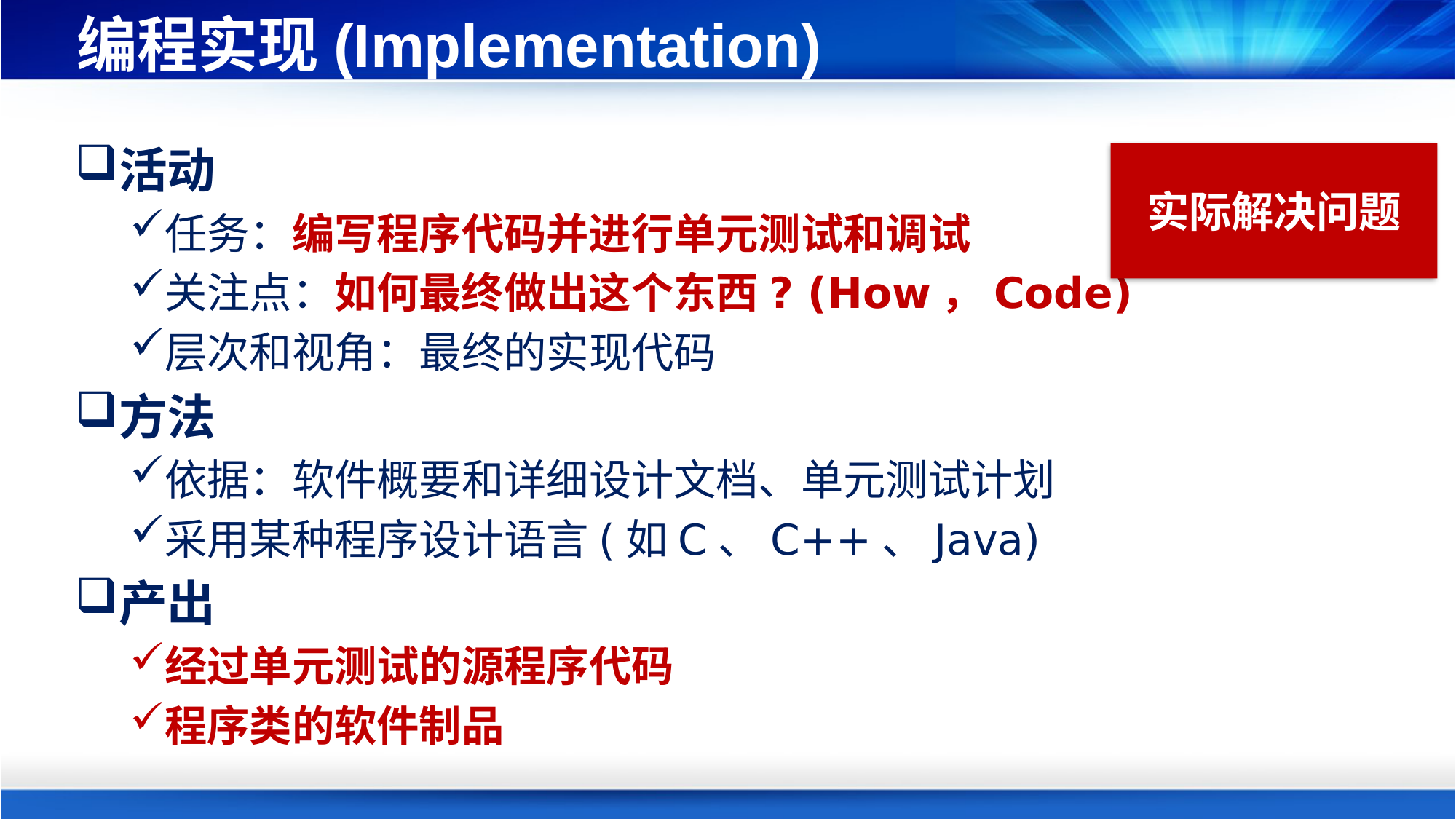

# 编程实现(Implementation)
活动
任务：编写程序代码并进行单元测试和调试
关注点：如何最终做出这个东西? (How，Code)
层次和视角：最终的实现代码
方法
依据：软件概要和详细设计文档、单元测试计划
采用某种程序设计语言(如C、C++、Java)
产出
经过单元测试的源程序代码
程序类的软件制品
实际解决问题